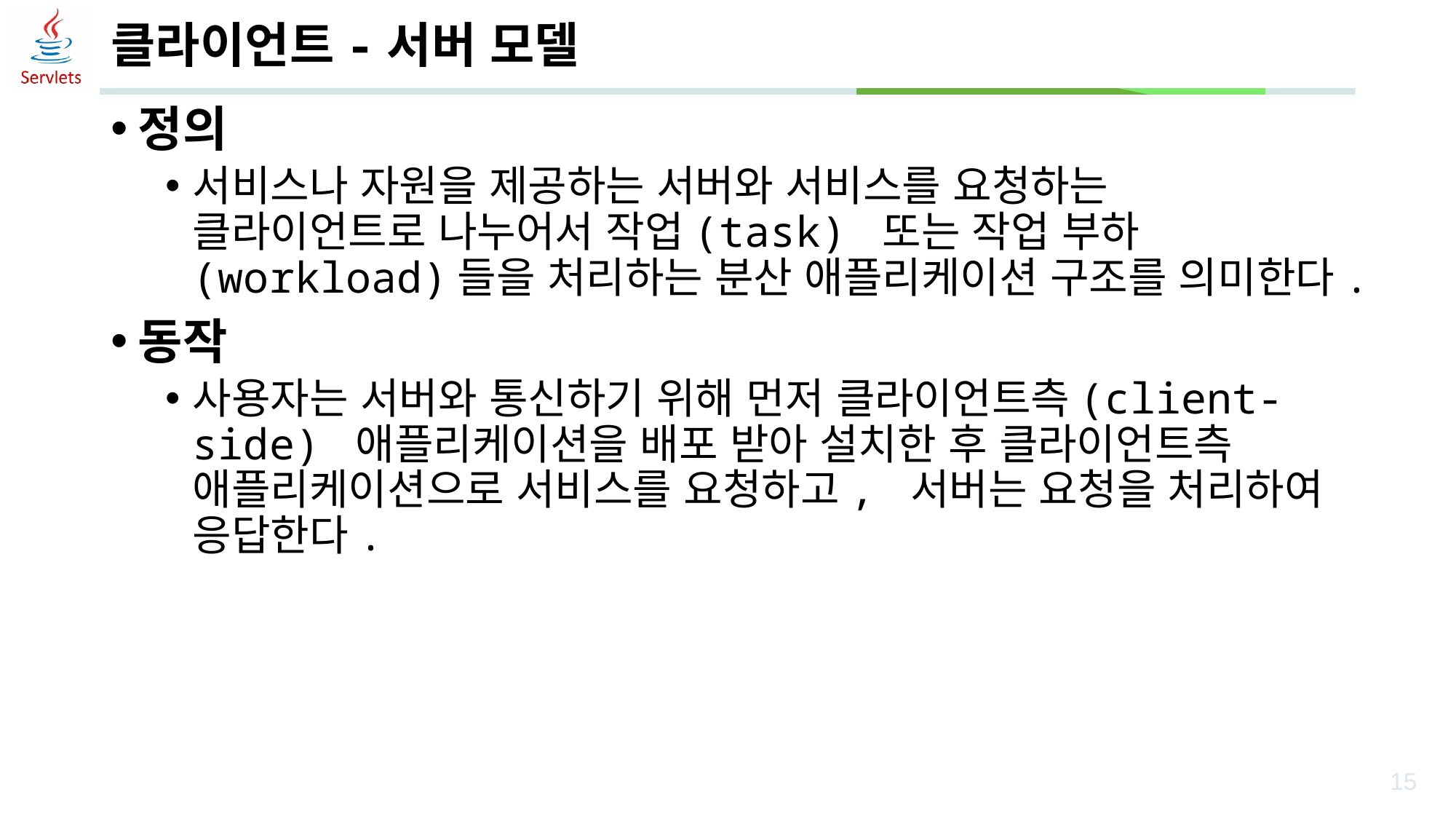

# 클라이언트-서버 모델
정의
서비스나 자원을 제공하는 서버와 서비스를 요청하는 클라이언트로 나누어서 작업(task) 또는 작업 부하(workload)들을 처리하는 분산 애플리케이션 구조를 의미한다.
동작
사용자는 서버와 통신하기 위해 먼저 클라이언트측(client-side) 애플리케이션을 배포 받아 설치한 후 클라이언트측 애플리케이션으로 서비스를 요청하고, 서버는 요청을 처리하여 응답한다.
15